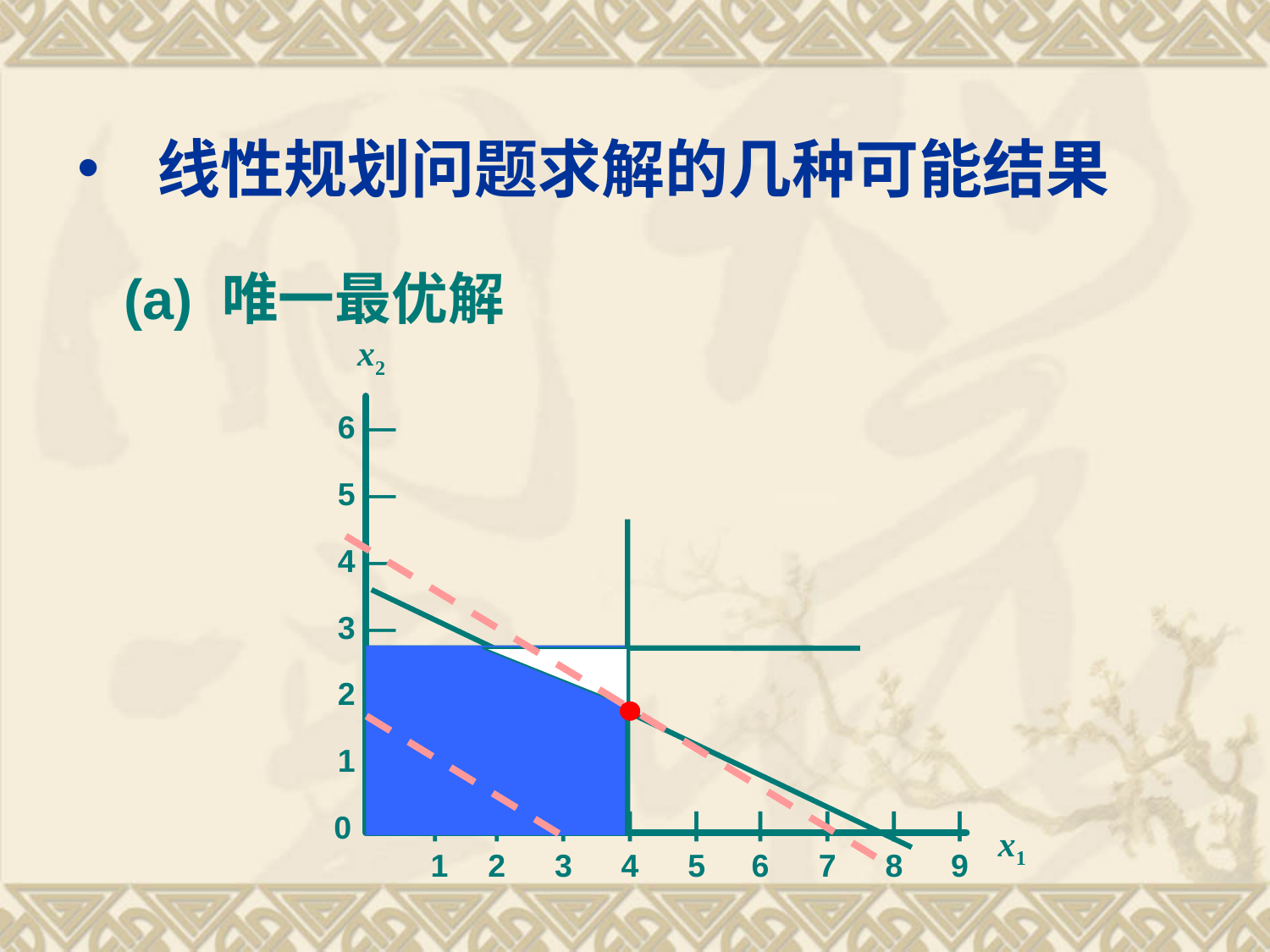

# 线性规划问题求解的几种可能结果
(a) 唯一最优解
x2

6 —
5 —
4 —
3 —
2 —
1 —
0

|	|	|	|	|	|	|	|	|
1	2	3	4	5	6	7	8	9
x1